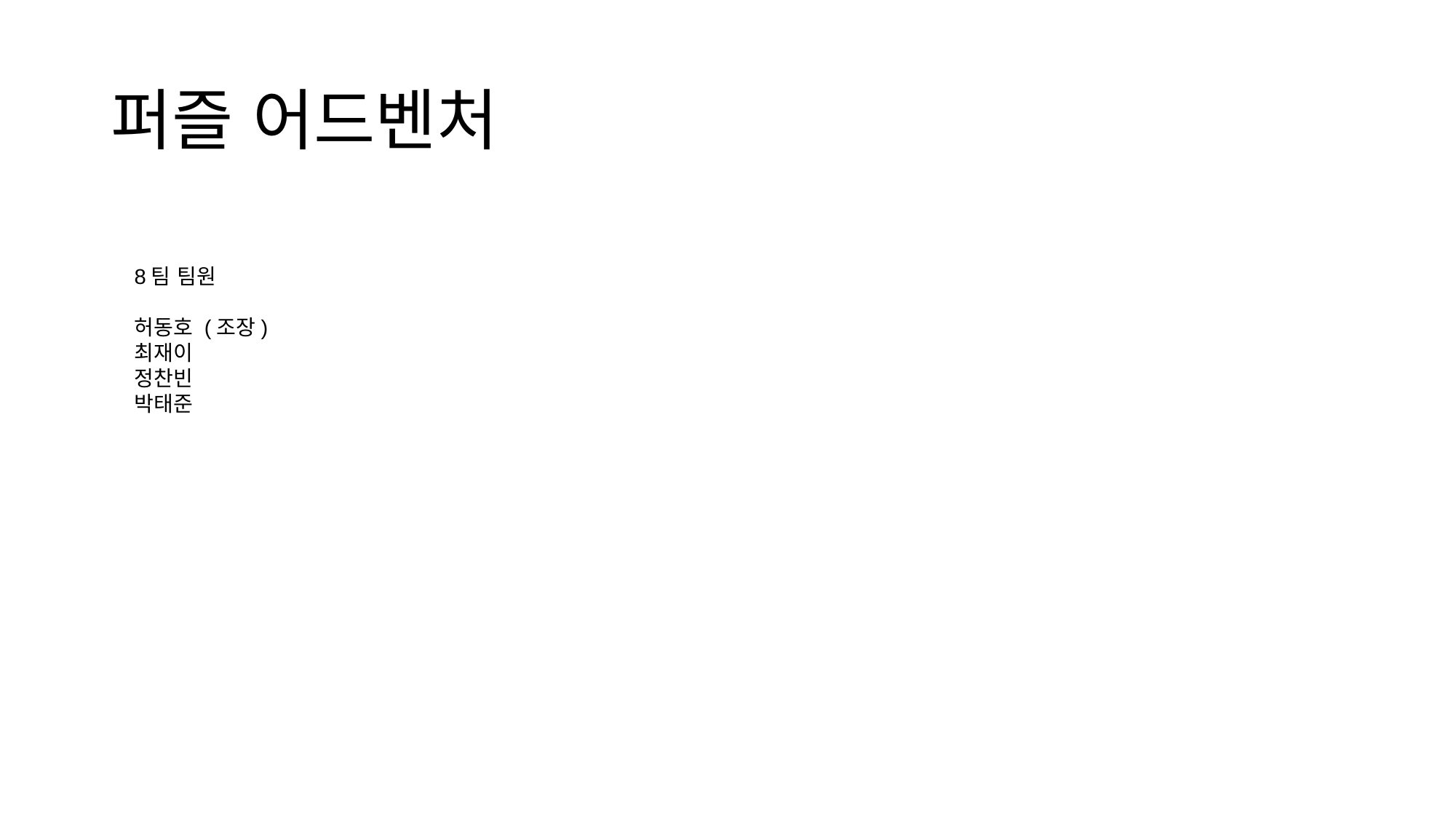

# 퍼즐 어드벤처
8팀 팀원

허동호 (조장)
최재이
정찬빈
박태준